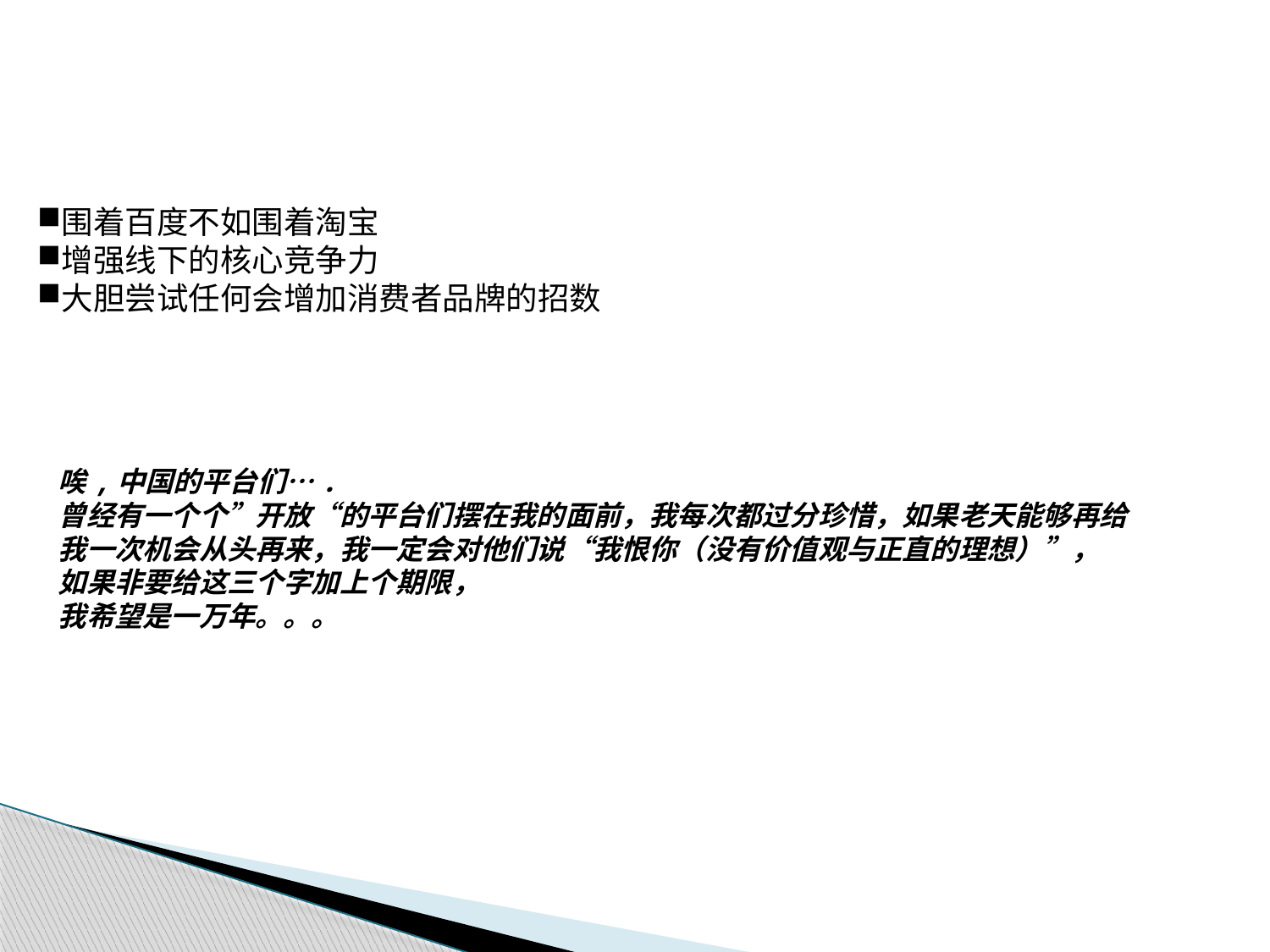

新应用/商业模式的出路
围着百度不如围着淘宝
增强线下的核心竞争力
大胆尝试任何会增加消费者品牌的招数
唉,中国的平台们….
曾经有一个个”开放“的平台们摆在我的面前，我每次都过分珍惜，如果老天能够再给
我一次机会从头再来，我一定会对他们说“我恨你（没有价值观与正直的理想）”，
如果非要给这三个字加上个期限，
我希望是一万年。。。